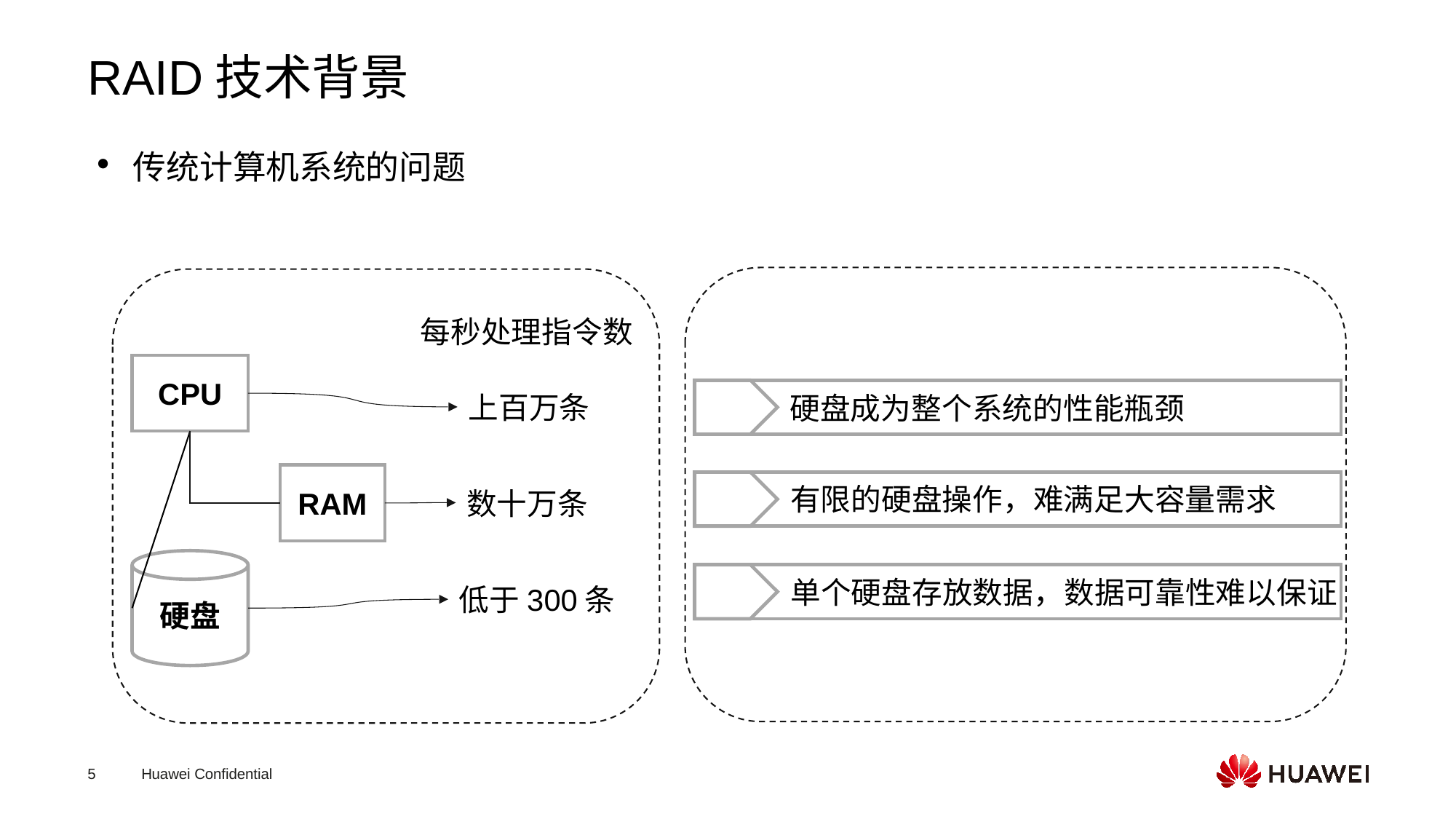

# RAID技术背景
传统计算机系统的问题

每秒处理指令数
CPU

上百万条
硬盘成为整个系统的性能瓶颈
RAM

有限的硬盘操作，难满足大容量需求
数十万条
硬盘

单个硬盘存放数据，数据可靠性难以保证
低于300条